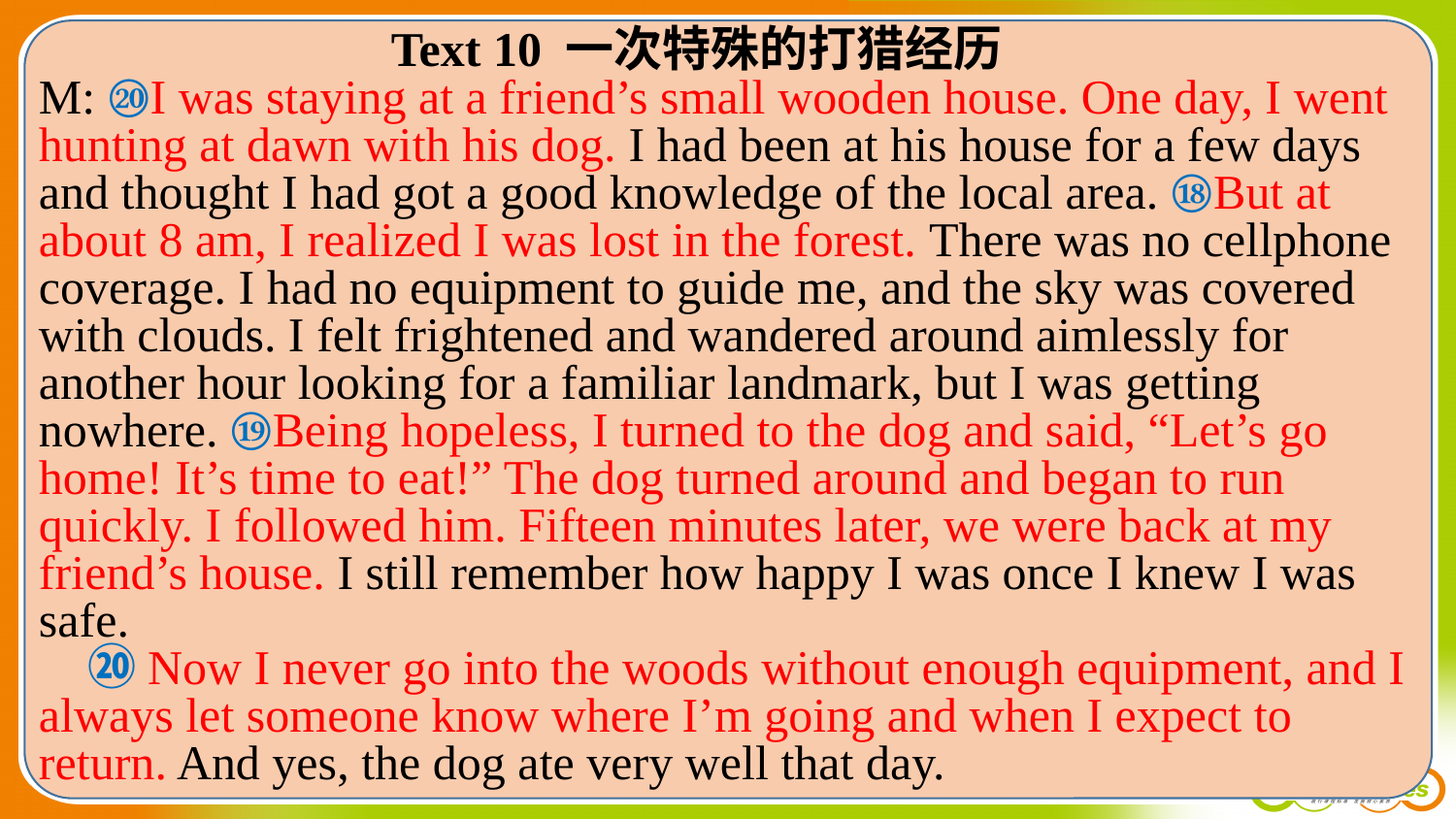

Text 10 一次特殊的打猎经历
M: ⑳I was staying at a friend’s small wooden house. One day, I went hunting at dawn with his dog. I had been at his house for a few days and thought I had got a good knowledge of the local area. ⑱But at about 8 am, I realized I was lost in the forest. There was no cellphone coverage. I had no equipment to guide me, and the sky was covered with clouds. I felt frightened and wandered around aimlessly for another hour looking for a familiar landmark, but I was getting nowhere. ⑲Being hopeless, I turned to the dog and said, “Let’s go home! It’s time to eat!” The dog turned around and began to run quickly. I followed him. Fifteen minutes later, we were back at my friend’s house. I still remember how happy I was once I knew I was safe.
　⑳Now I never go into the woods without enough equipment, and I always let someone know where I’m going and when I expect to return. And yes, the dog ate very well that day.